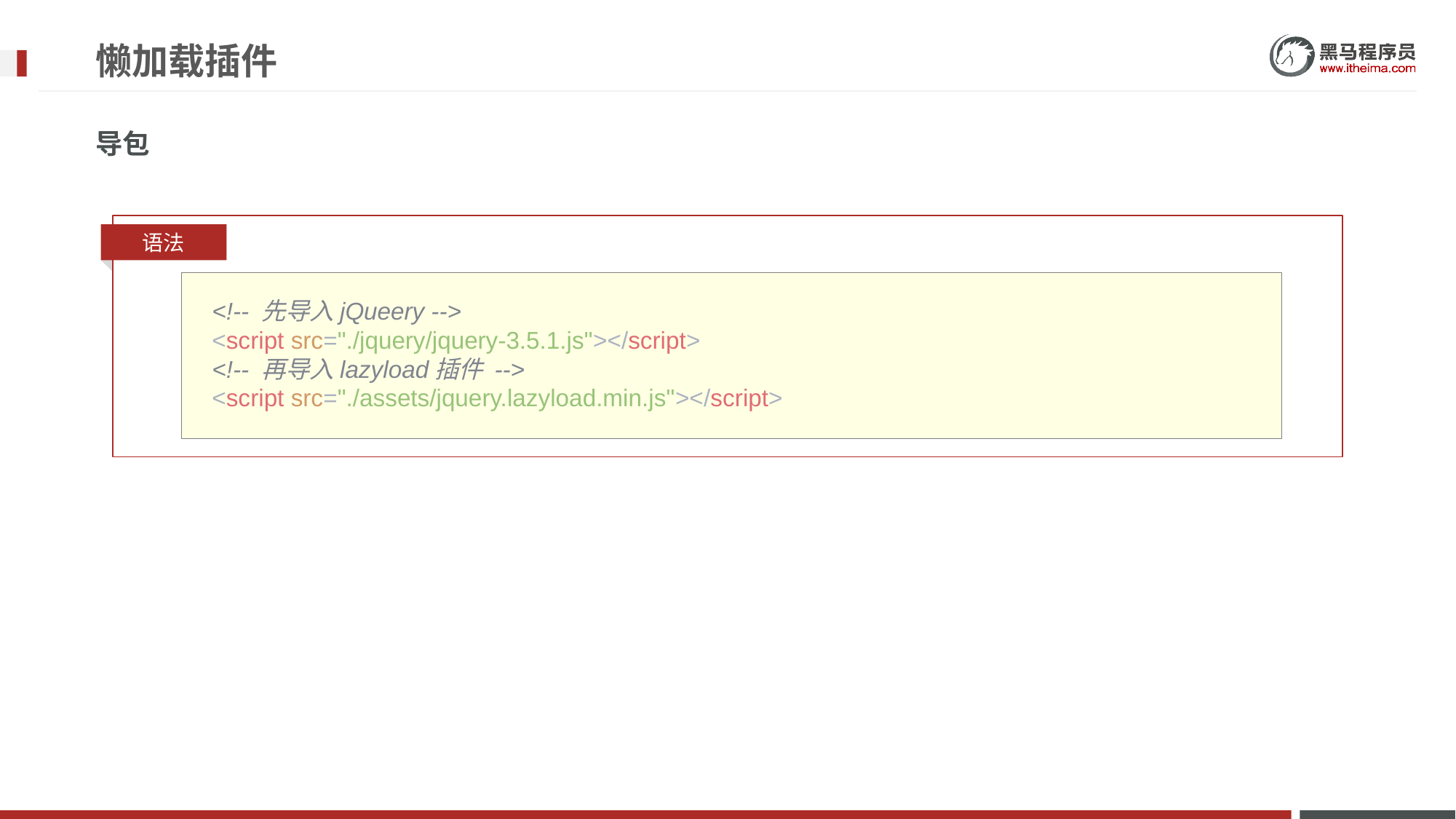

# 懒加载插件
导包

语法

    <!-- 先导入jQueery -->
    <script src="./jquery/jquery-3.5.1.js"></script>
    <!-- 再导入lazyload插件 -->
    <script src="./assets/jquery.lazyload.min.js"></script>